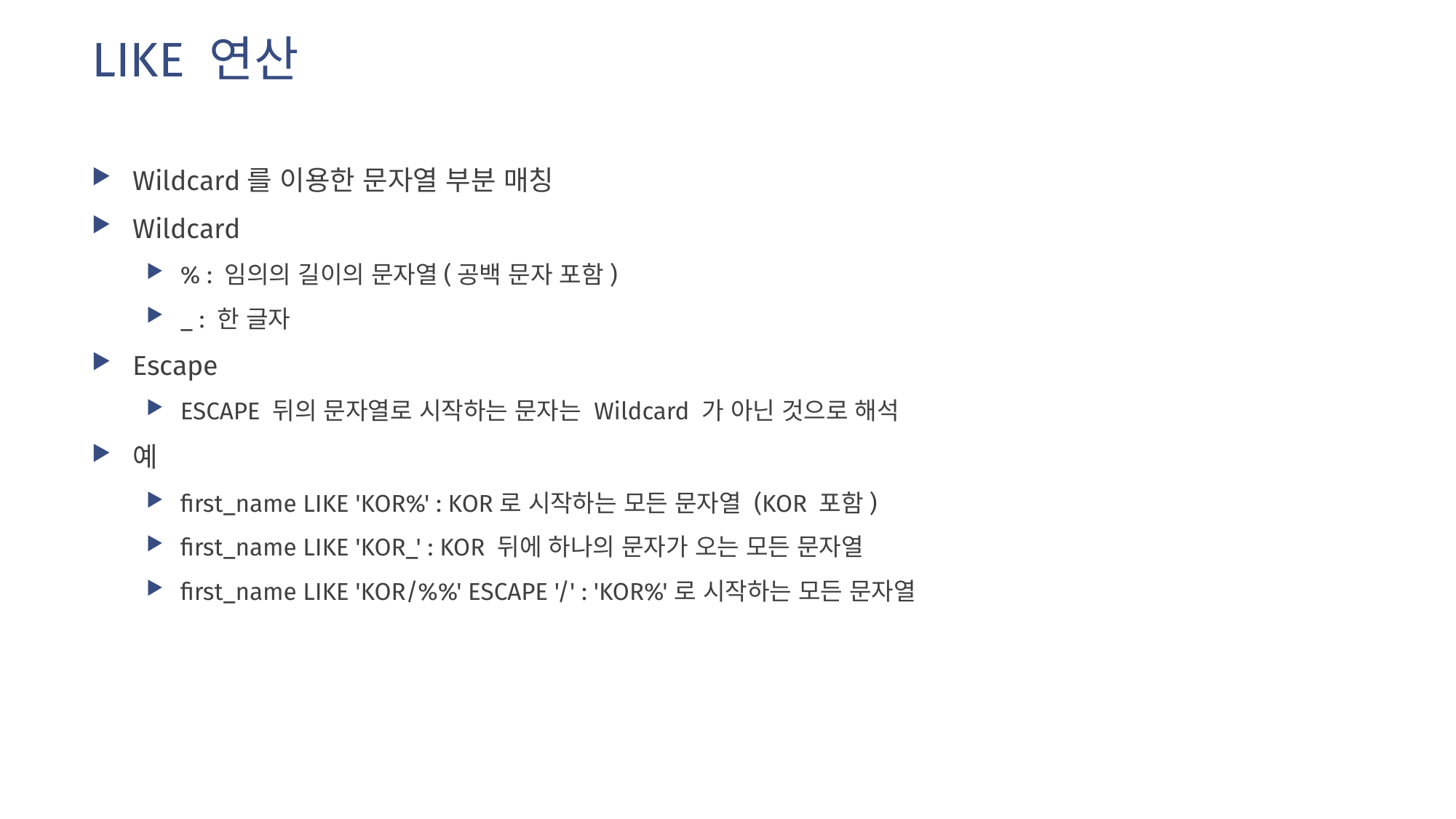

# LIKE 연산
Wildcard를 이용한 문자열 부분 매칭
Wildcard
% : 임의의 길이의 문자열(공백 문자 포함)
_ : 한 글자
Escape
ESCAPE 뒤의 문자열로 시작하는 문자는 Wildcard 가 아닌 것으로 해석
예
first_name LIKE 'KOR%' : KOR로 시작하는 모든 문자열 (KOR 포함)
first_name LIKE 'KOR_' : KOR 뒤에 하나의 문자가 오는 모든 문자열
first_name LIKE 'KOR/%%' ESCAPE '/' : 'KOR%'로 시작하는 모든 문자열